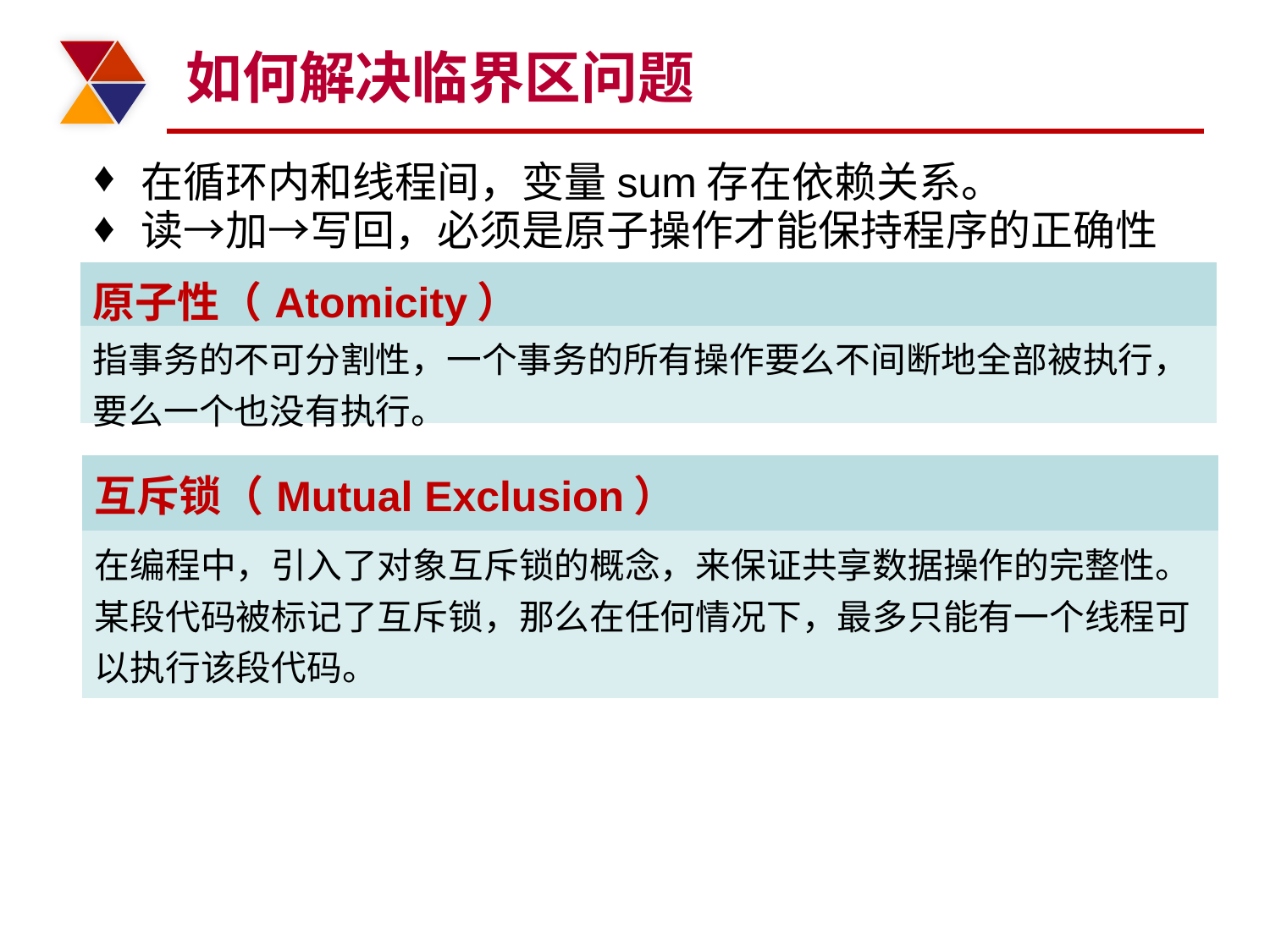

# 如何解决临界区问题
在循环内和线程间，变量sum存在依赖关系。
读→加→写回，必须是原子操作才能保持程序的正确性
| 原子性（Atomicity） |
| --- |
| 指事务的不可分割性，一个事务的所有操作要么不间断地全部被执行，要么一个也没有执行。 |
| 互斥锁（Mutual Exclusion） |
| --- |
| 在编程中，引入了对象互斥锁的概念，来保证共享数据操作的完整性。某段代码被标记了互斥锁，那么在任何情况下，最多只能有一个线程可以执行该段代码。 |